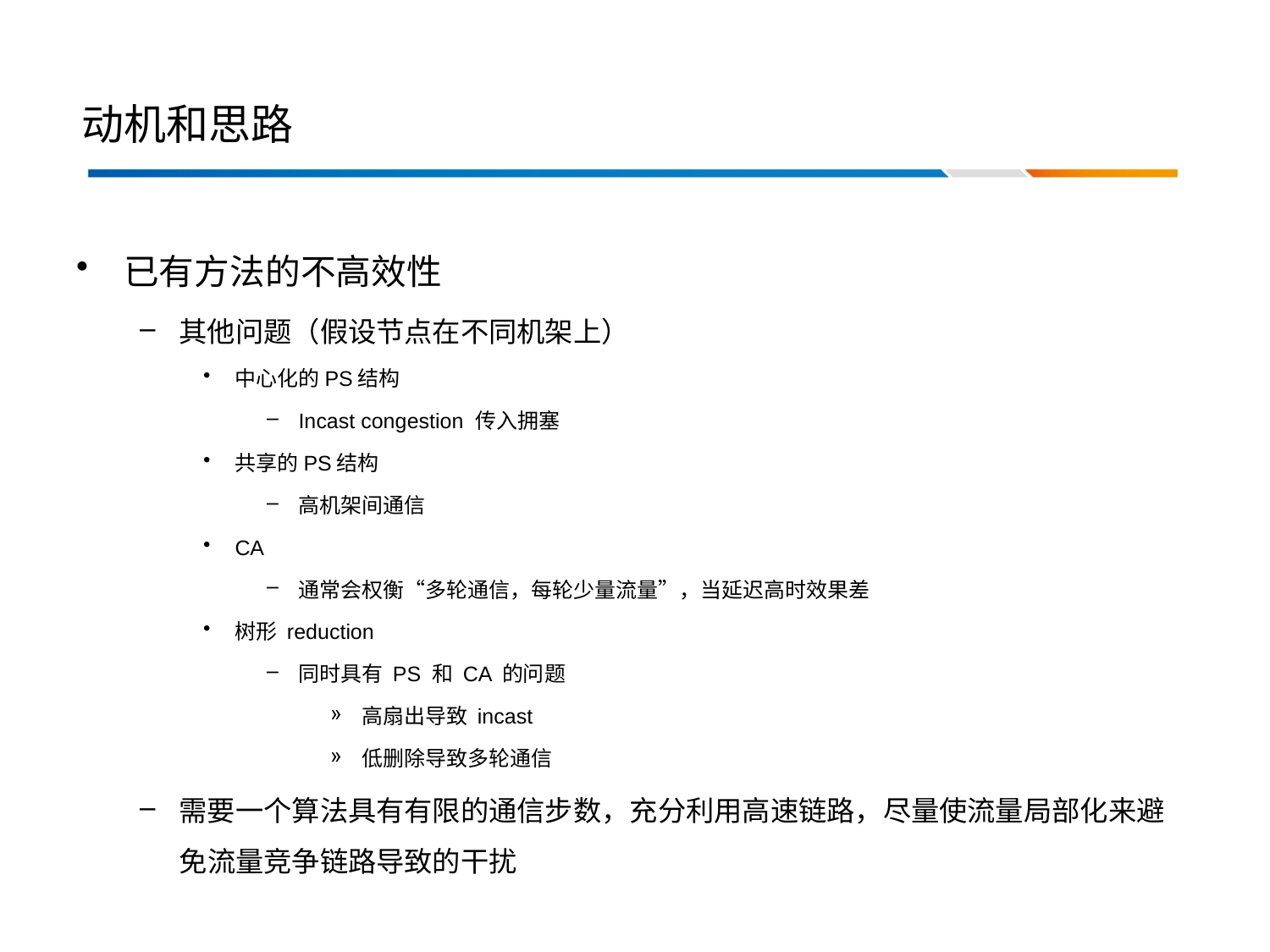

# 动机和思路
已有方法的不高效性
其他问题（假设节点在不同机架上）
中心化的PS结构
Incast congestion 传入拥塞
共享的PS结构
高机架间通信
CA
通常会权衡“多轮通信，每轮少量流量”，当延迟高时效果差
树形 reduction
同时具有 PS 和 CA 的问题
高扇出导致 incast
低删除导致多轮通信
需要一个算法具有有限的通信步数，充分利用高速链路，尽量使流量局部化来避免流量竞争链路导致的干扰